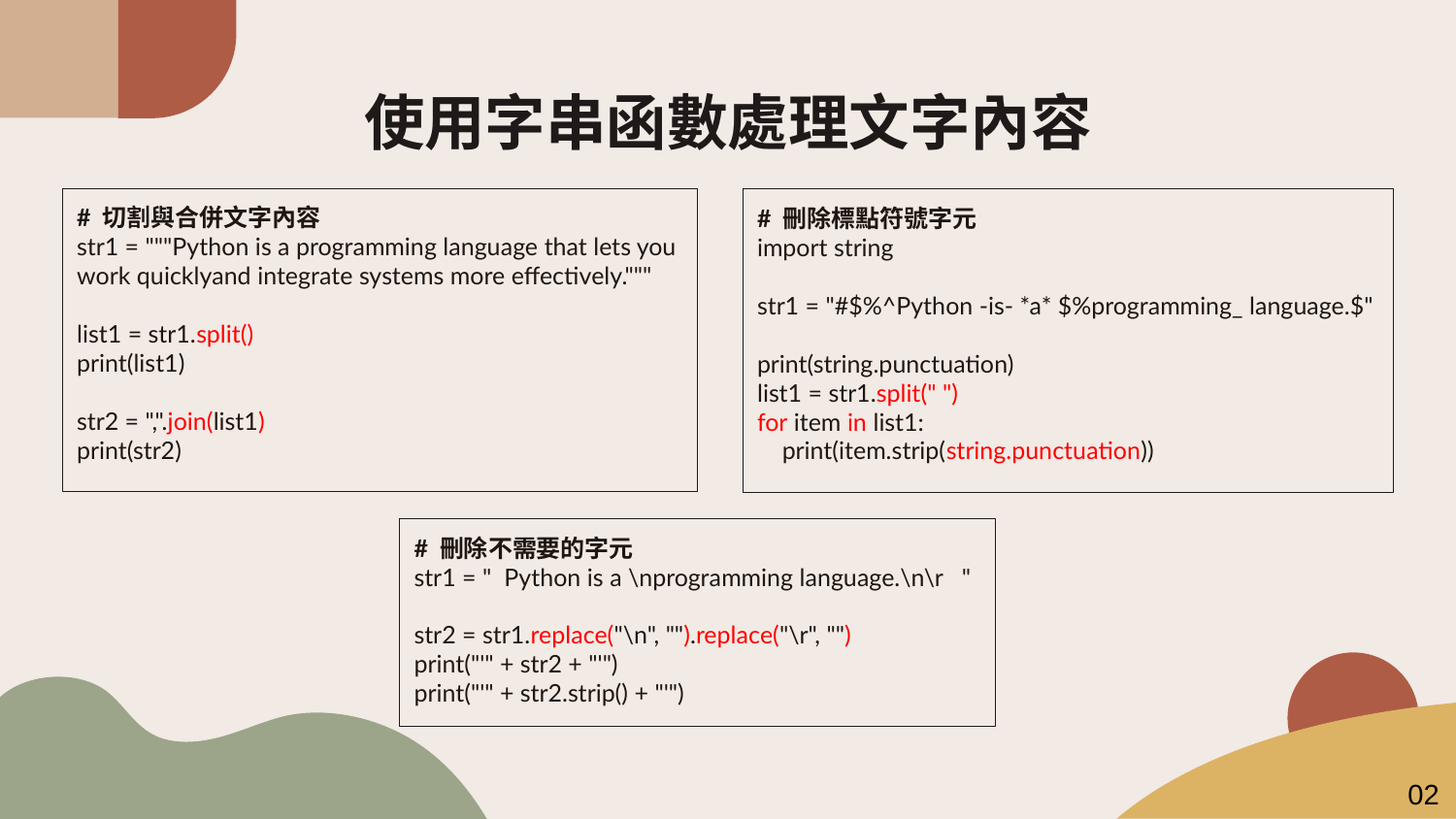

# 使用字串函數處理文字內容
# 切割與合併文字內容
str1 = """Python is a programming language that lets you
work quicklyand integrate systems more effectively."""

list1 = str1.split()
print(list1)

str2 = ",".join(list1)
print(str2)
# 刪除標點符號字元
import string

str1 = "#$%^Python -is- *a* $%programming_ language.$"

print(string.punctuation)
list1 = str1.split(" ")
for item in list1:
    print(item.strip(string.punctuation))
# 刪除不需要的字元
str1 = "  Python is a \nprogramming language.\n\r   "

str2 = str1.replace("\n", "").replace("\r", "")
print("'" + str2 + "'")
print("'" + str2.strip() + "'")
02